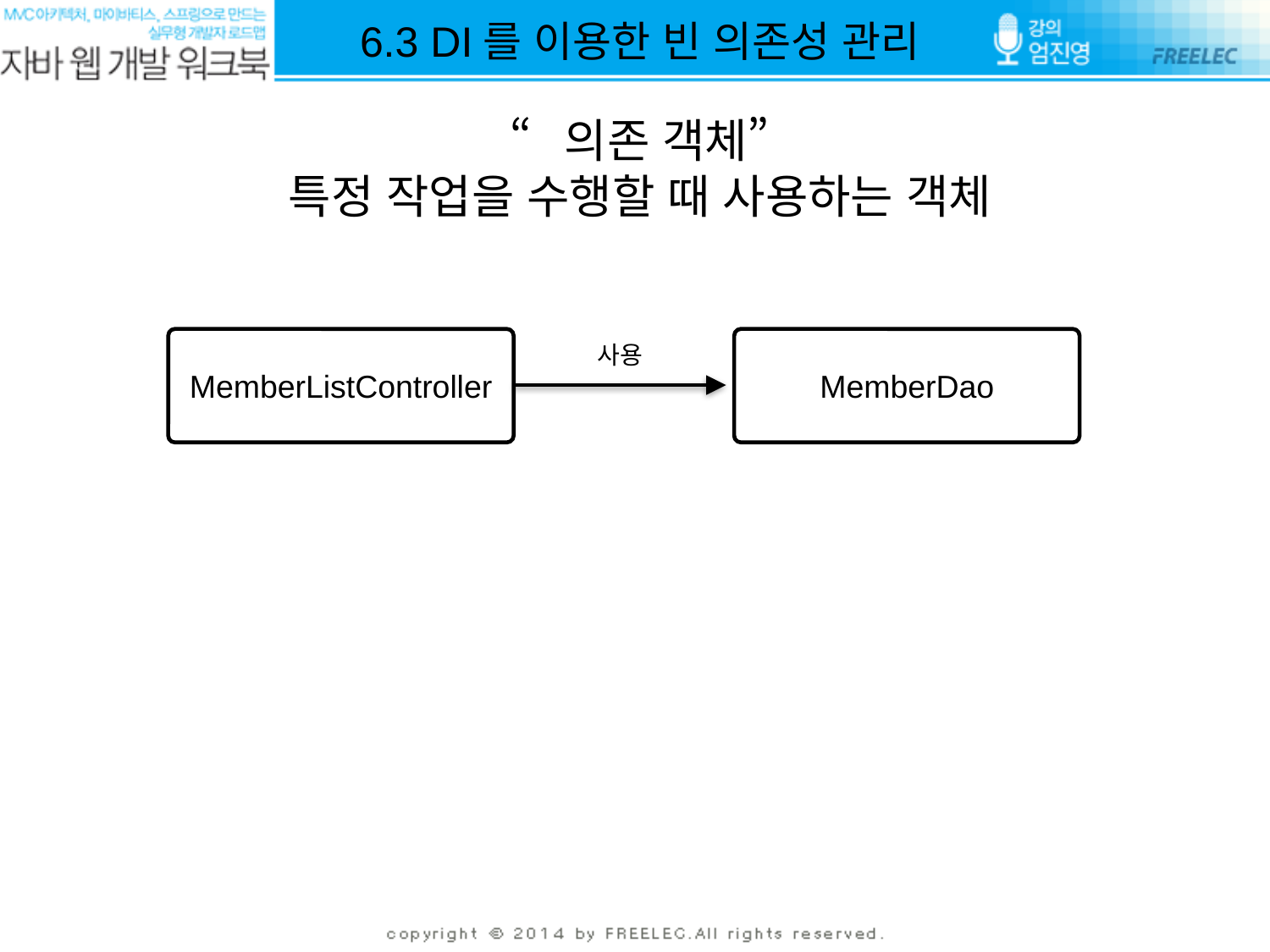

6.3 DI를 이용한 빈 의존성 관리
“의존 객체”
특정 작업을 수행할 때 사용하는 객체
MemberListController
MemberDao
사용